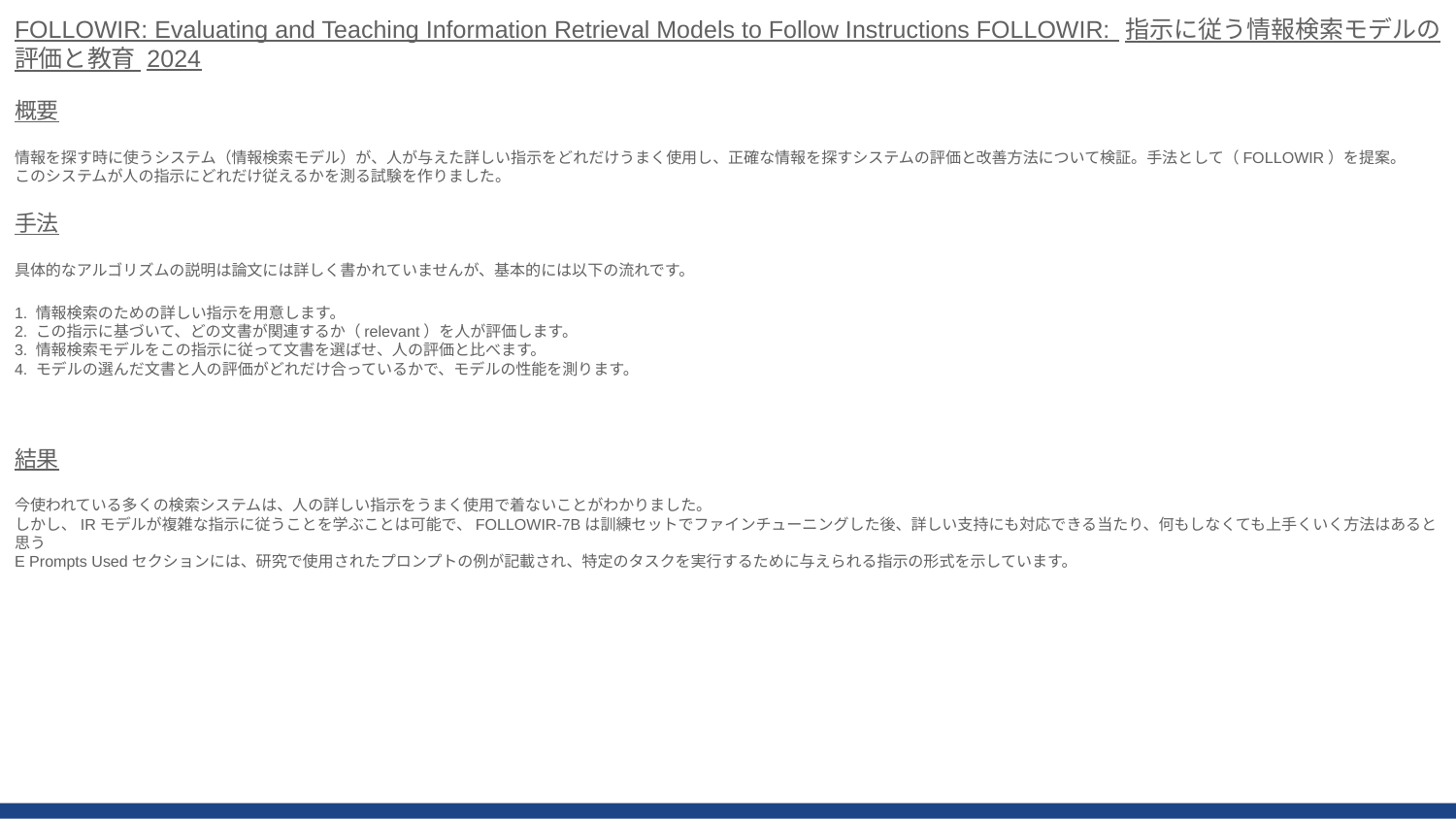

FOLLOWIR: Evaluating and Teaching Information Retrieval Models to Follow Instructions FOLLOWIR: 指示に従う情報検索モデルの評価と教育 2024
概要
情報を探す時に使うシステム（情報検索モデル）が、人が与えた詳しい指示をどれだけうまく使用し、正確な情報を探すシステムの評価と改善方法について検証。手法として（FOLLOWIR）を提案。
このシステムが人の指示にどれだけ従えるかを測る試験を作りました。
手法
具体的なアルゴリズムの説明は論文には詳しく書かれていませんが、基本的には以下の流れです。
1. 情報検索のための詳しい指示を用意します。
2. この指示に基づいて、どの文書が関連するか（relevant）を人が評価します。
3. 情報検索モデルをこの指示に従って文書を選ばせ、人の評価と比べます。
4. モデルの選んだ文書と人の評価がどれだけ合っているかで、モデルの性能を測ります。

結果
今使われている多くの検索システムは、人の詳しい指示をうまく使用で着ないことがわかりました。
しかし、IRモデルが複雑な指示に従うことを学ぶことは可能で、FOLLOWIR-7Bは訓練セットでファインチューニングした後、詳しい支持にも対応できる当たり、何もしなくても上手くいく方法はあると思う
E Prompts Usedセクションには、研究で使用されたプロンプトの例が記載され、特定のタスクを実行するために与えられる指示の形式を示しています。